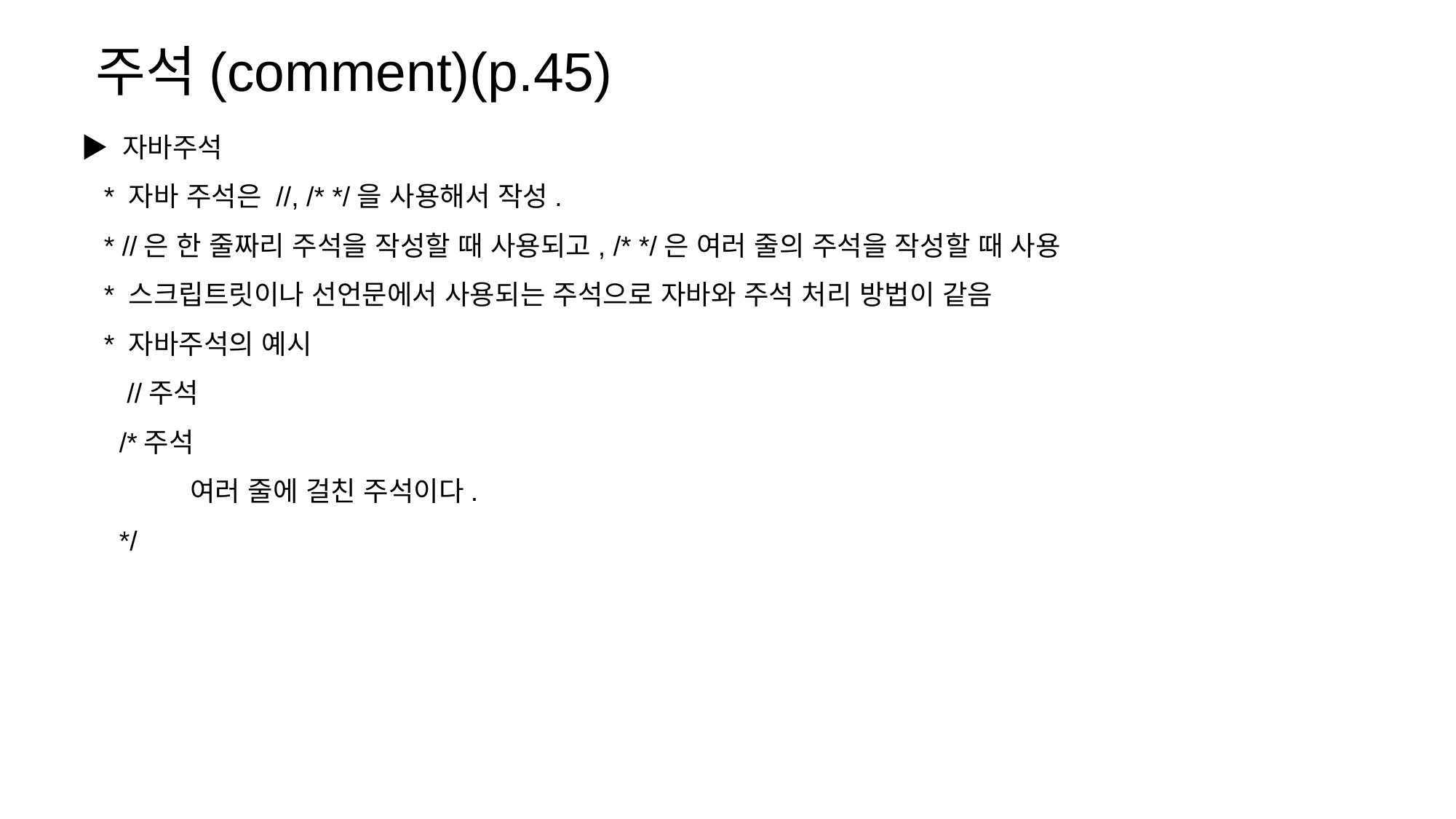

주석(comment)(p.45)
▶ 자바주석
   * 자바 주석은 //, /* */을 사용해서 작성.
   * //은 한 줄짜리 주석을 작성할 때 사용되고, /* */은 여러 줄의 주석을 작성할 때 사용
   * 스크립트릿이나 선언문에서 사용되는 주석으로 자바와 주석 처리 방법이 같음
   * 자바주석의 예시
      //주석
     /*주석
	여러 줄에 걸친 주석이다.
     */